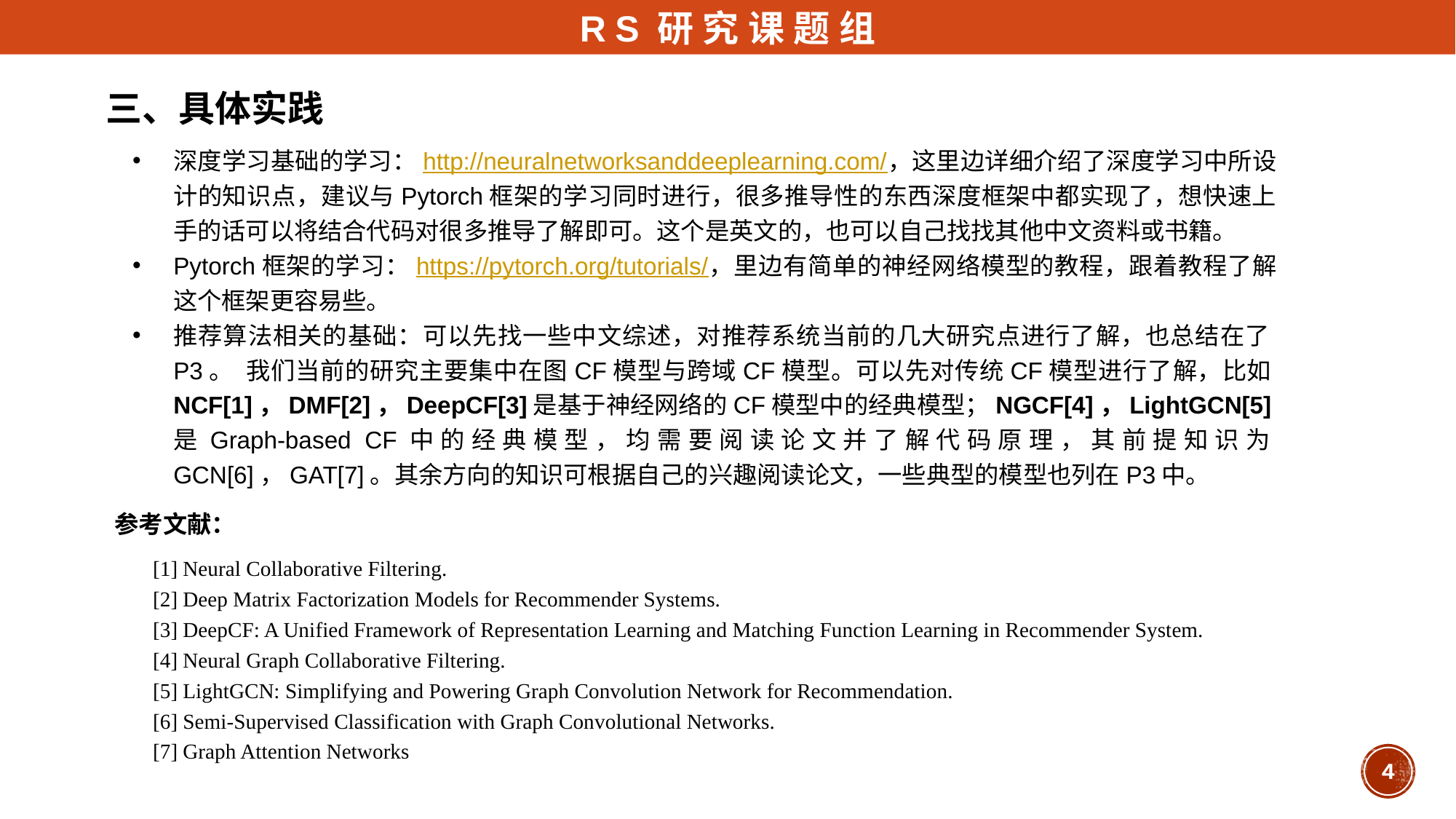

RS研究课题组
三、具体实践
深度学习基础的学习：http://neuralnetworksanddeeplearning.com/，这里边详细介绍了深度学习中所设计的知识点，建议与Pytorch框架的学习同时进行，很多推导性的东西深度框架中都实现了，想快速上手的话可以将结合代码对很多推导了解即可。这个是英文的，也可以自己找找其他中文资料或书籍。
Pytorch框架的学习：https://pytorch.org/tutorials/，里边有简单的神经网络模型的教程，跟着教程了解这个框架更容易些。
推荐算法相关的基础：可以先找一些中文综述，对推荐系统当前的几大研究点进行了解，也总结在了P3。  我们当前的研究主要集中在图CF模型与跨域CF模型。可以先对传统CF模型进行了解，比如NCF[1]，DMF[2]，DeepCF[3]是基于神经网络的CF模型中的经典模型；NGCF[4]，LightGCN[5]是Graph-based CF中的经典模型，均需要阅读论文并了解代码原理，其前提知识为GCN[6]，GAT[7]。其余方向的知识可根据自己的兴趣阅读论文，一些典型的模型也列在P3中。
参考文献：
[1] Neural Collaborative Filtering.
[2] Deep Matrix Factorization Models for Recommender Systems.
[3] DeepCF: A Unified Framework of Representation Learning and Matching Function Learning in Recommender System.
[4] Neural Graph Collaborative Filtering.
[5] LightGCN: Simplifying and Powering Graph Convolution Network for Recommendation.
[6] Semi-Supervised Classification with Graph Convolutional Networks.
[7] Graph Attention Networks
4